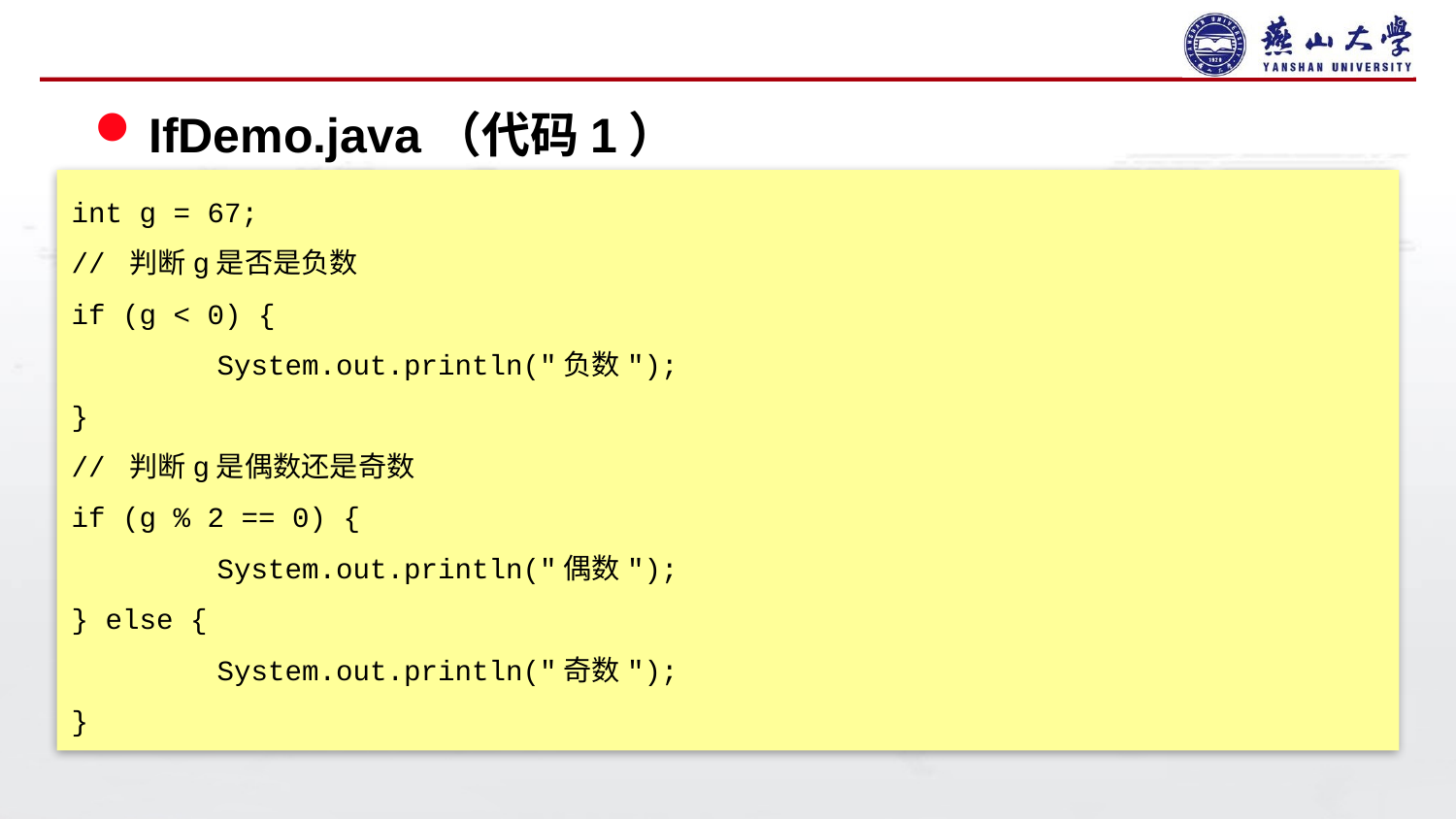

#
IfDemo.java（代码1）

int g = 67;
// 判断g是否是负数
if (g < 0) {
	System.out.println("负数");
}
// 判断g是偶数还是奇数
if (g % 2 == 0) {
	System.out.println("偶数");
} else {
	System.out.println("奇数");
}